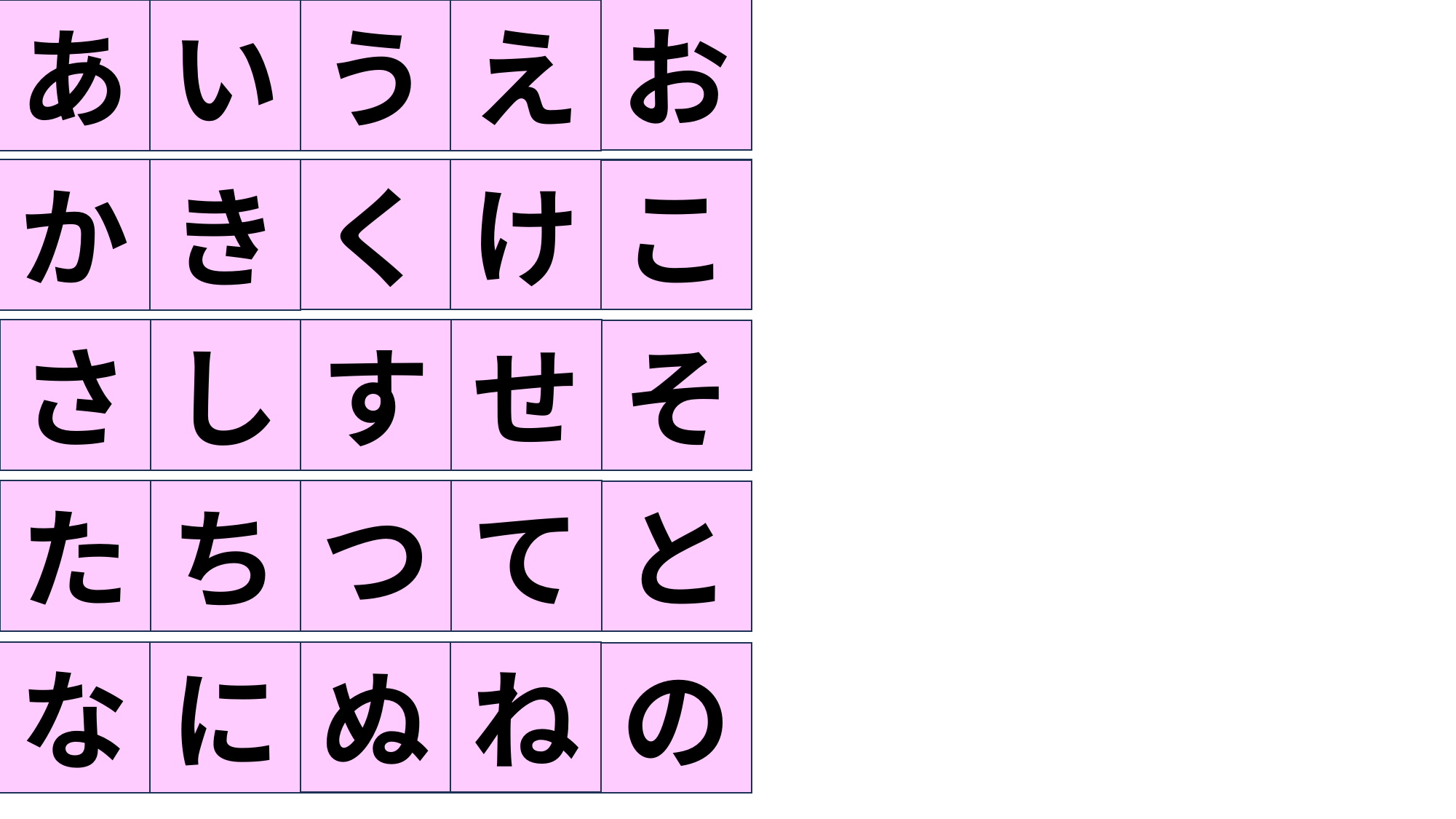

う
え
お
あ
い
く
け
か
き
こ
す
せ
さ
し
そ
つ
て
た
ち
と
ぬ
ね
な
に
の